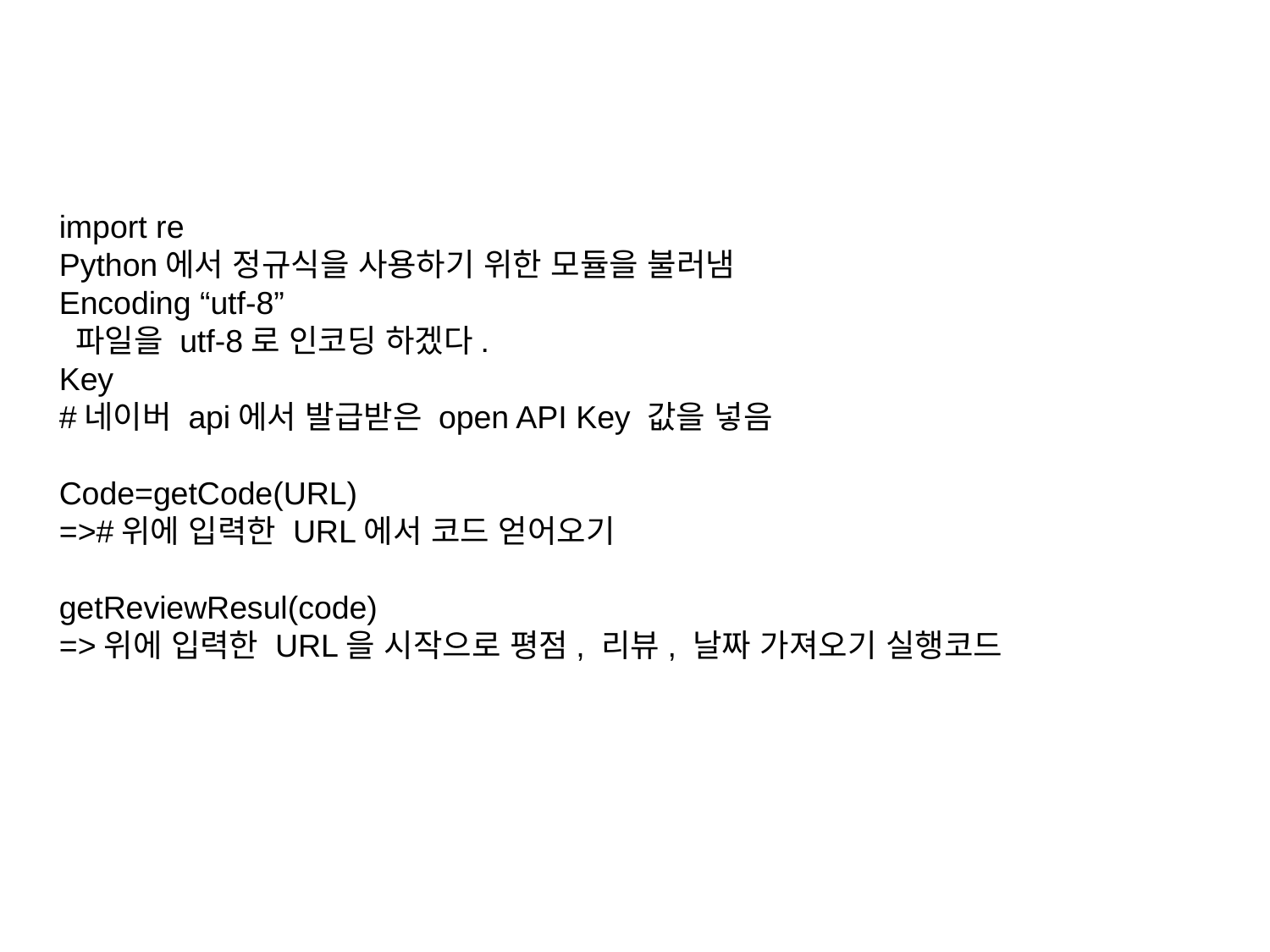

import re
Python에서 정규식을 사용하기 위한 모듈을 불러냄
Encoding “utf-8”
 파일을 utf-8로 인코딩 하겠다.
Key
#네이버 api에서 발급받은 open API Key 값을 넣음

Code=getCode(URL)
=>#위에 입력한 URL에서 코드 얻어오기

getReviewResul(code)
=>위에 입력한 URL을 시작으로 평점, 리뷰, 날짜 가져오기 실행코드